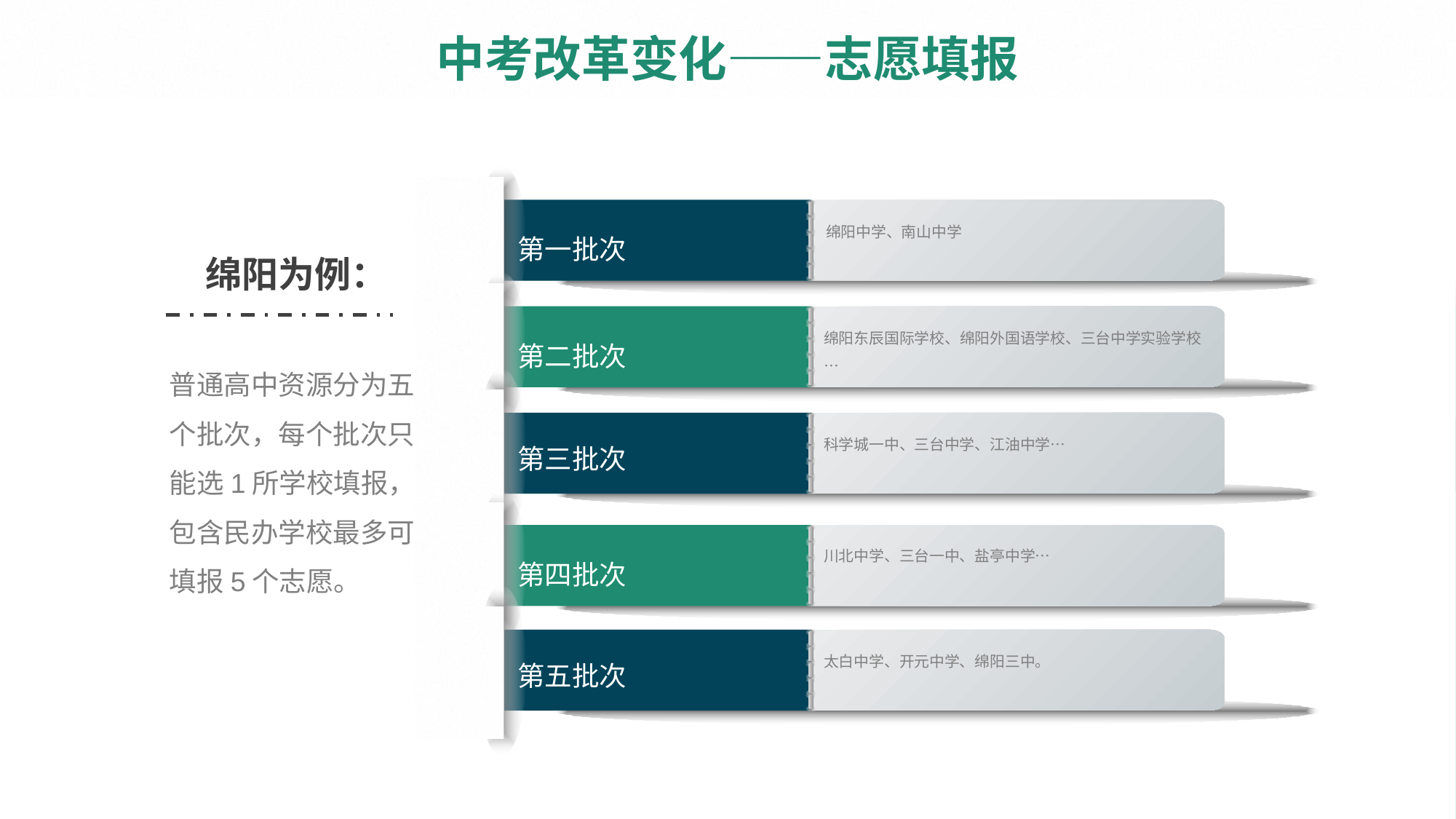

# 中考改革变化——志愿填报

绵阳中学、南山中学
第一批次
绵阳为例：
普通高中资源分为五个批次，每个批次只能选1所学校填报，包含民办学校最多可填报5个志愿。

绵阳东辰国际学校、绵阳外国语学校、三台中学实验学校…
第二批次

科学城一中、三台中学、江油中学…
第三批次

川北中学、三台一中、盐亭中学…
第四批次

太白中学、开元中学、绵阳三中。
第五批次